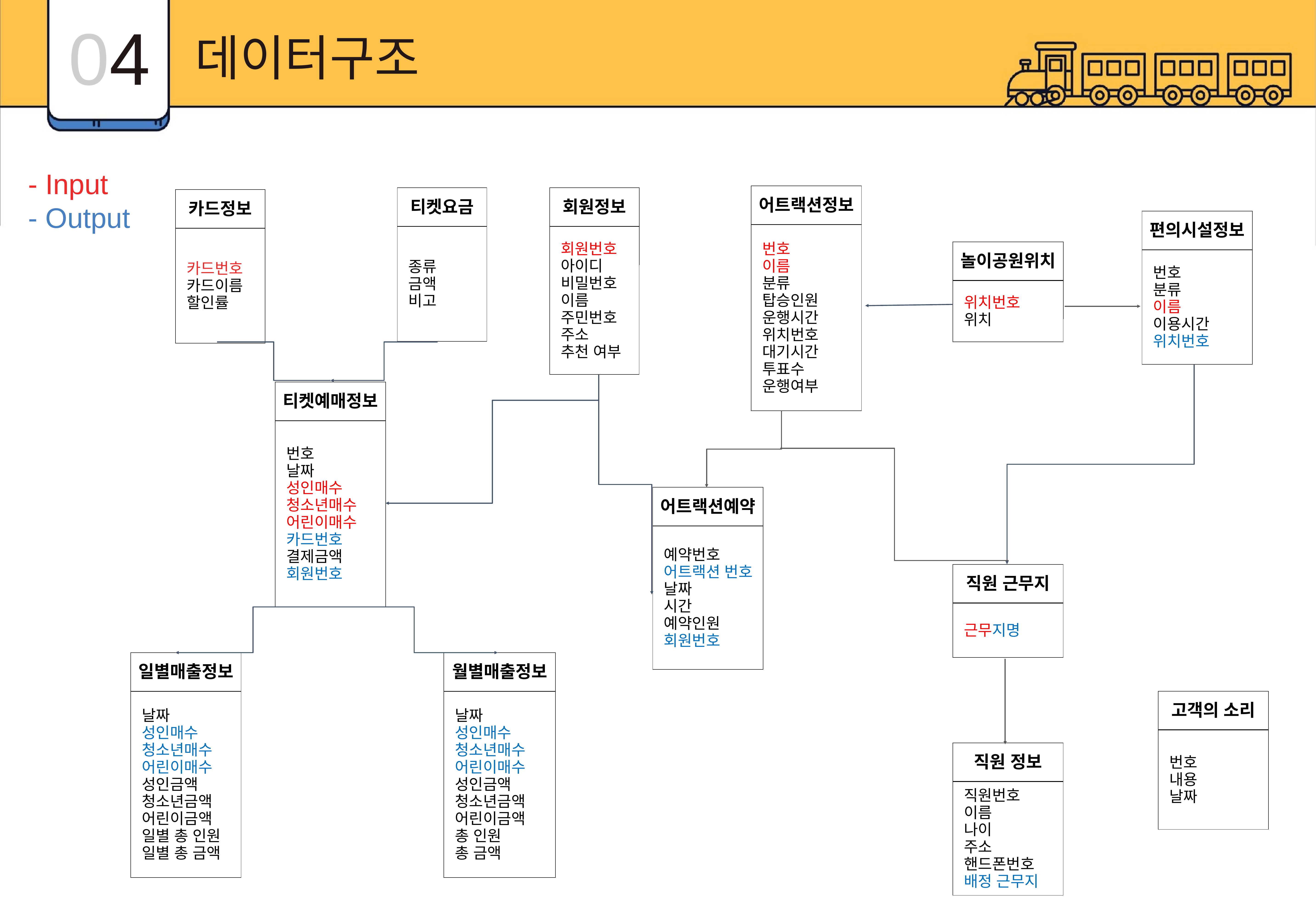

04
데이터구조
- Input
- Output
| 어트랙션정보 |
| --- |
|  |
| 회원정보 |
| --- |
|  |
| 티켓요금 |
| --- |
|  |
| 카드정보 |
| --- |
| 편의시설정보 |
| --- |
|  |
| 번호  이름  분류  탑승인원  운행시간  위치번호  대기시간  투표수  운행여부 |
| --- |
| 회원번호  아이디  비밀번호   이름  주민번호  주소  추천 여부 |
| --- |
| 종류  금액  비고 |
| --- |
| 카드번호   카드이름  할인률 |
| --- |
| 놀이공원위치 |
| --- |
|  |
| 번호  분류  이름  이용시간  위치번호 |
| --- |
| 위치번호  위치 |
| --- |
| 티켓예매정보 |
| --- |
|  |
| 번호  날짜  성인매수  청소년매수  어린이매수  카드번호  결제금액  회원번호 |
| --- |
| 어트랙션예약 |
| --- |
|  |
| 예약번호  어트랙션 번호  날짜  시간  예약인원  회원번호 |
| --- |
| 직원 근무지 |
| --- |
|  |
| 근무지명 |
| --- |
| 일별매출정보 |
| --- |
|  |
| 월별매출정보 |
| --- |
|  |
| 고객의 소리 |
| --- |
|  |
| 날짜  성인매수  청소년매수  어린이매수  성인금액  청소년금액  어린이금액  일별 총 인원  일별 총 금액 |
| --- |
| 날짜  성인매수  청소년매수  어린이매수  성인금액  청소년금액  어린이금액  총 인원  총 금액 |
| --- |
| 번호  내용  날짜 |
| --- |
| 직원 정보 |
| --- |
|  |
| 직원번호  이름  나이  주소  핸드폰번호  배정 근무지 |
| --- |